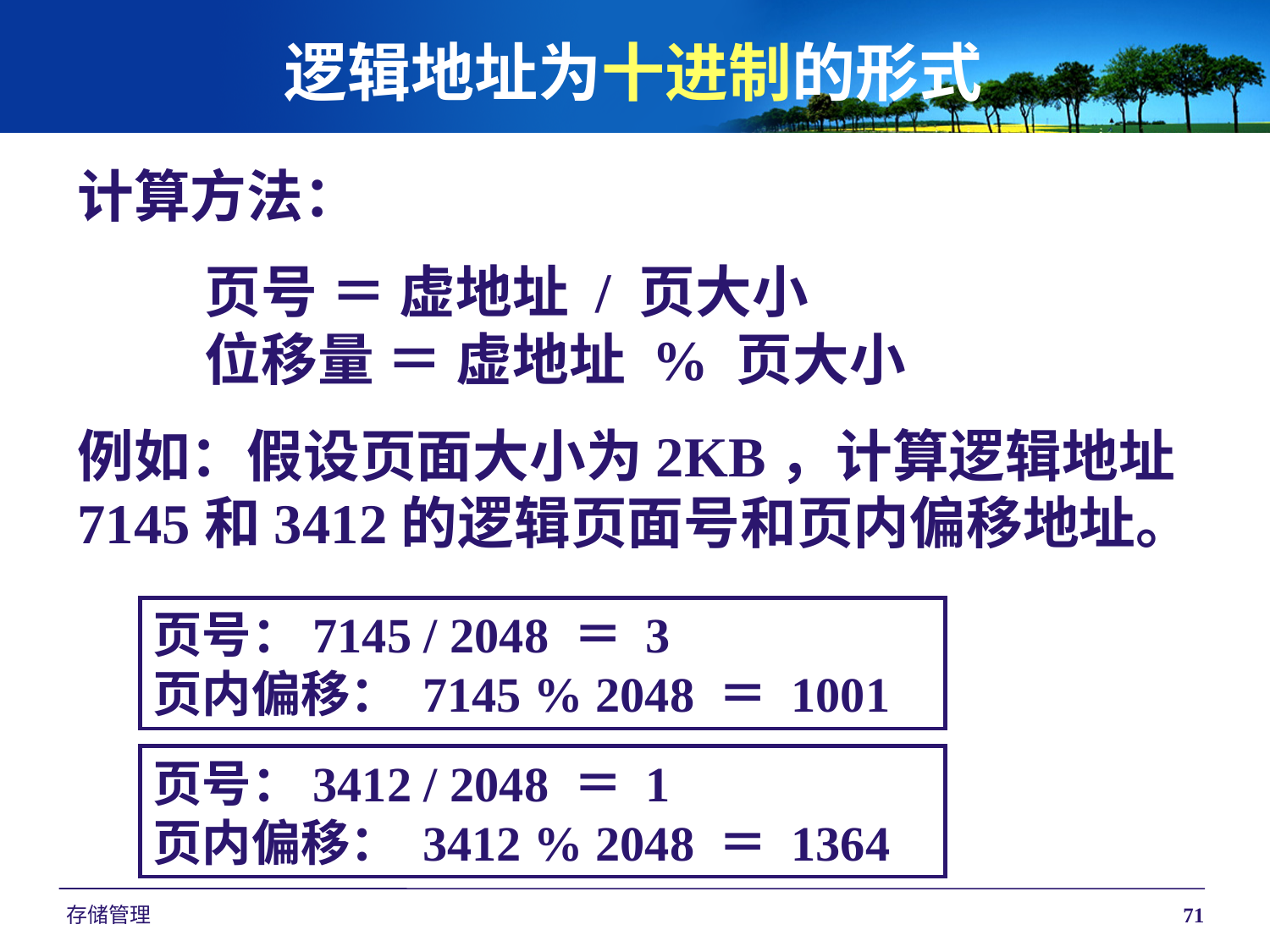

逻辑地址为十进制的形式
计算方法：
	页号 ＝ 虚地址 / 页大小
	位移量 ＝ 虚地址 % 页大小
例如：假设页面大小为2KB，计算逻辑地址
7145和3412的逻辑页面号和页内偏移地址。
页号：7145 / 2048 ＝ 3
页内偏移： 7145 % 2048 ＝ 1001
页号：3412 / 2048 ＝ 1
页内偏移： 3412 % 2048 ＝ 1364
存储管理
71